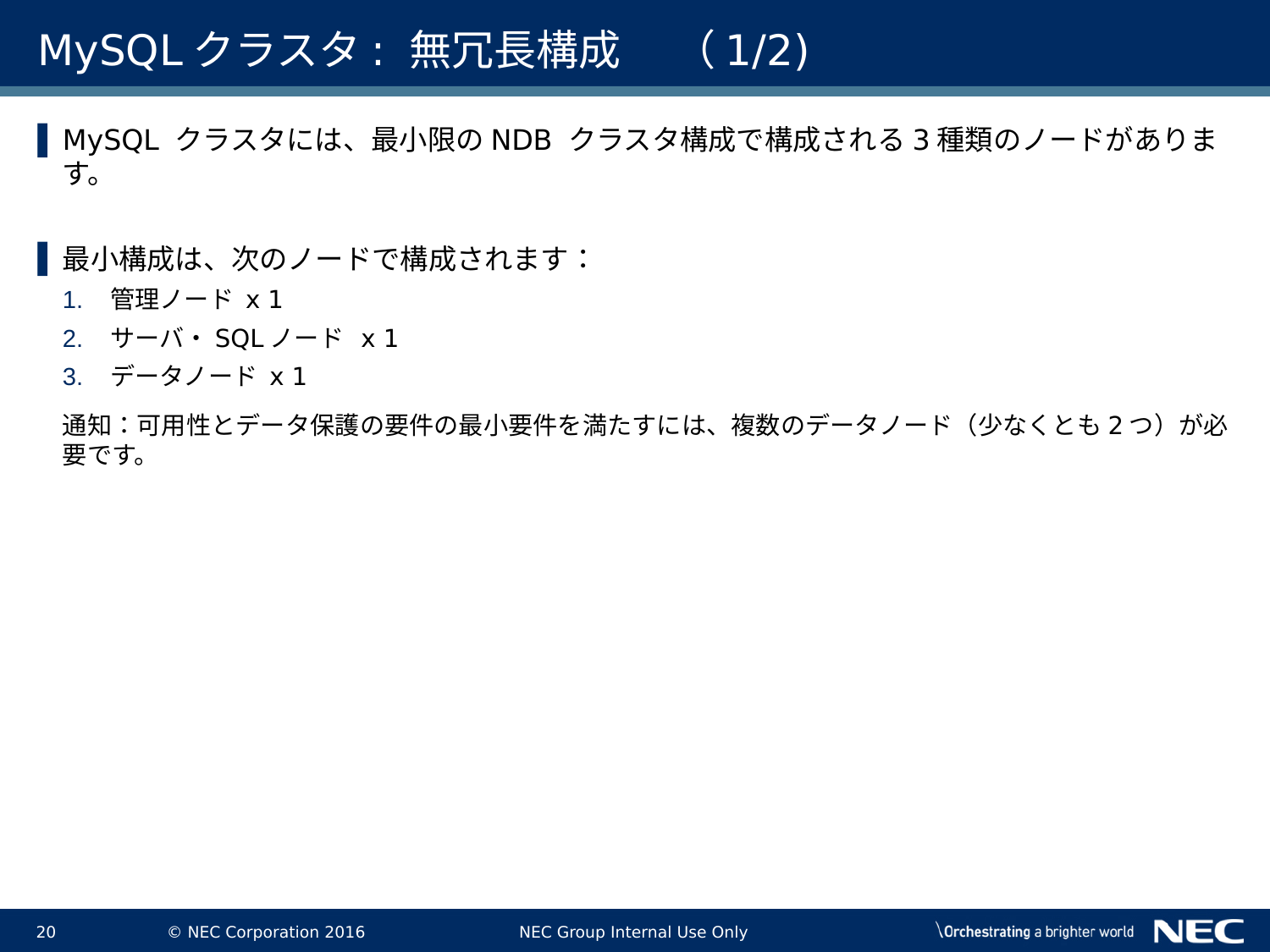

# MySQLクラスタ: 無冗長構成 　（1/2)
MySQL クラスタには、最小限のNDB クラスタ構成で構成される3種類のノードがあります。

最小構成は、次のノードで構成されます：
管理ノード x 1
サーバ・SQLノード  x 1
データノード x 1

通知：可用性とデータ保護の要件の最小要件を満たすには、複数のデータノード（少なくとも2つ）が必要です。